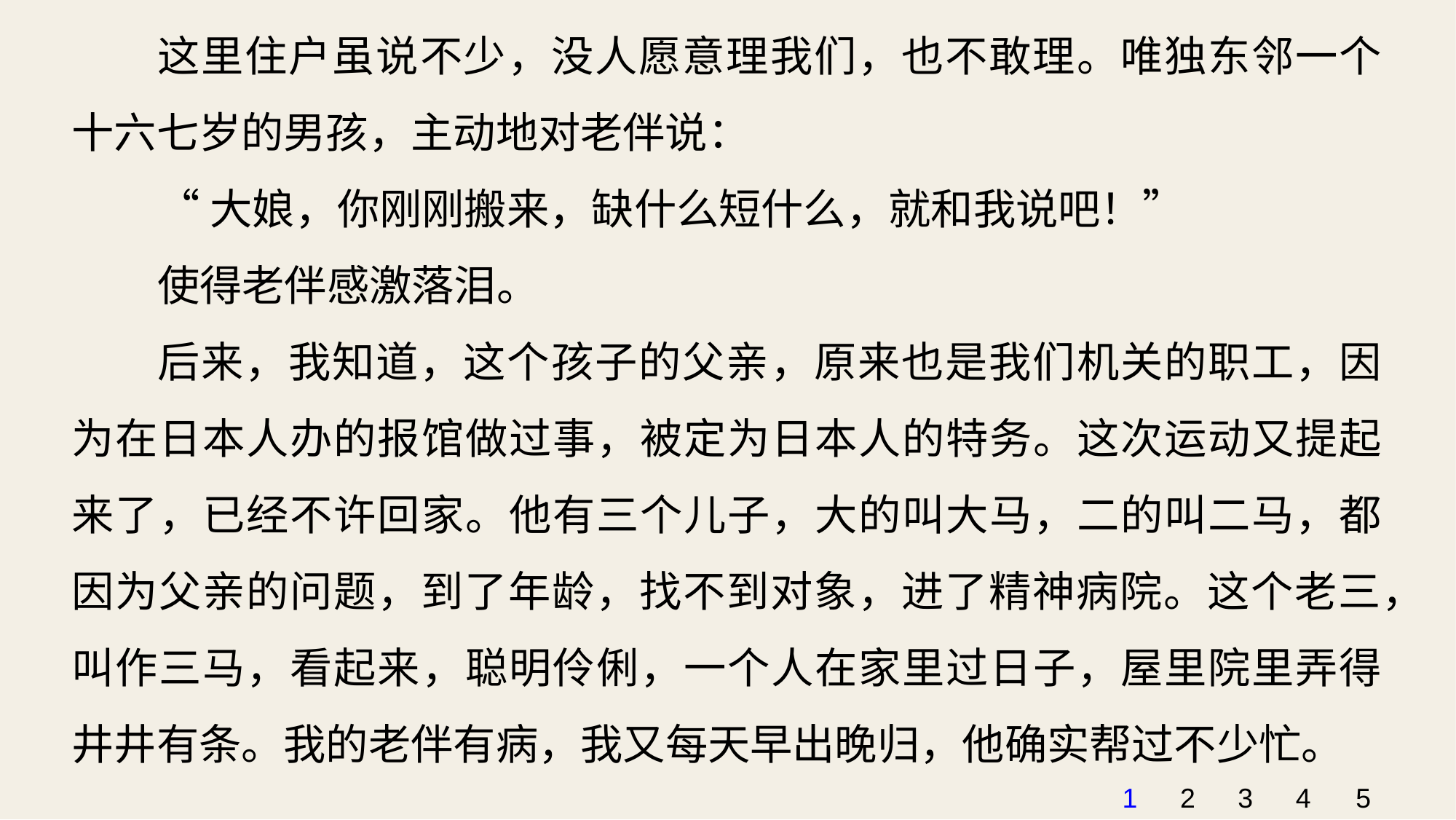

这里住户虽说不少，没人愿意理我们，也不敢理。唯独东邻一个十六七岁的男孩，主动地对老伴说：
“大娘，你刚刚搬来，缺什么短什么，就和我说吧！”
使得老伴感激落泪。
后来，我知道，这个孩子的父亲，原来也是我们机关的职工，因为在日本人办的报馆做过事，被定为日本人的特务。这次运动又提起来了，已经不许回家。他有三个儿子，大的叫大马，二的叫二马，都因为父亲的问题，到了年龄，找不到对象，进了精神病院。这个老三，叫作三马，看起来，聪明伶俐，一个人在家里过日子，屋里院里弄得井井有条。我的老伴有病，我又每天早出晚归，他确实帮过不少忙。
1
2
3
4
5